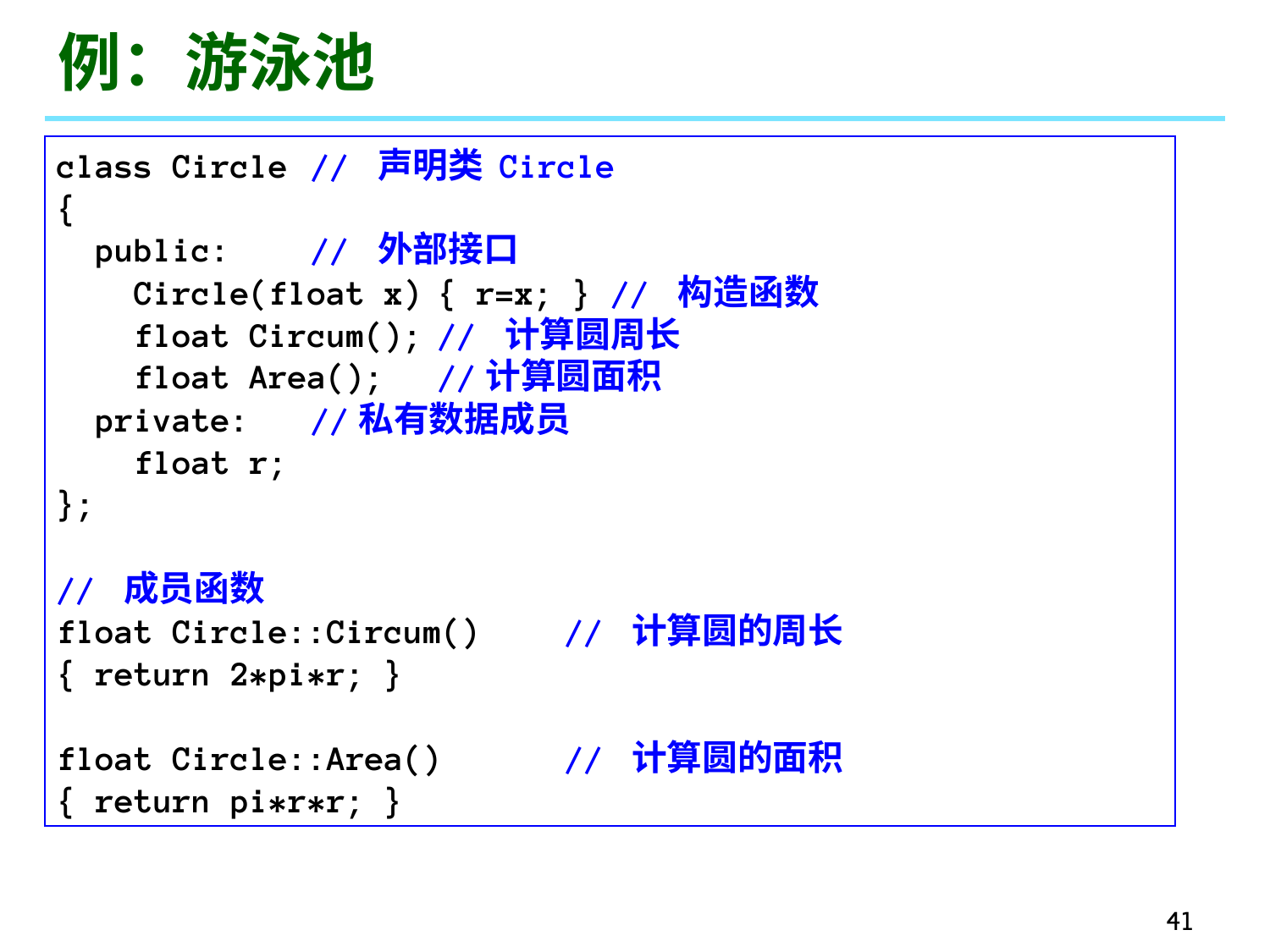

# 例：游泳池
class Circle	// 声明类 Circle
{
  public:	// 外部接口
    Circle(float x)	{ r=x; } // 构造函数
    float Circum();	// 计算圆周长
    float Area();	//计算圆面积
  private:	//私有数据成员
    float r;
};

// 成员函数
float Circle::Circum()	// 计算圆的周长
{ return 2*pi*r; }

float Circle::Area()	// 计算圆的面积
{ return pi*r*r; }
41